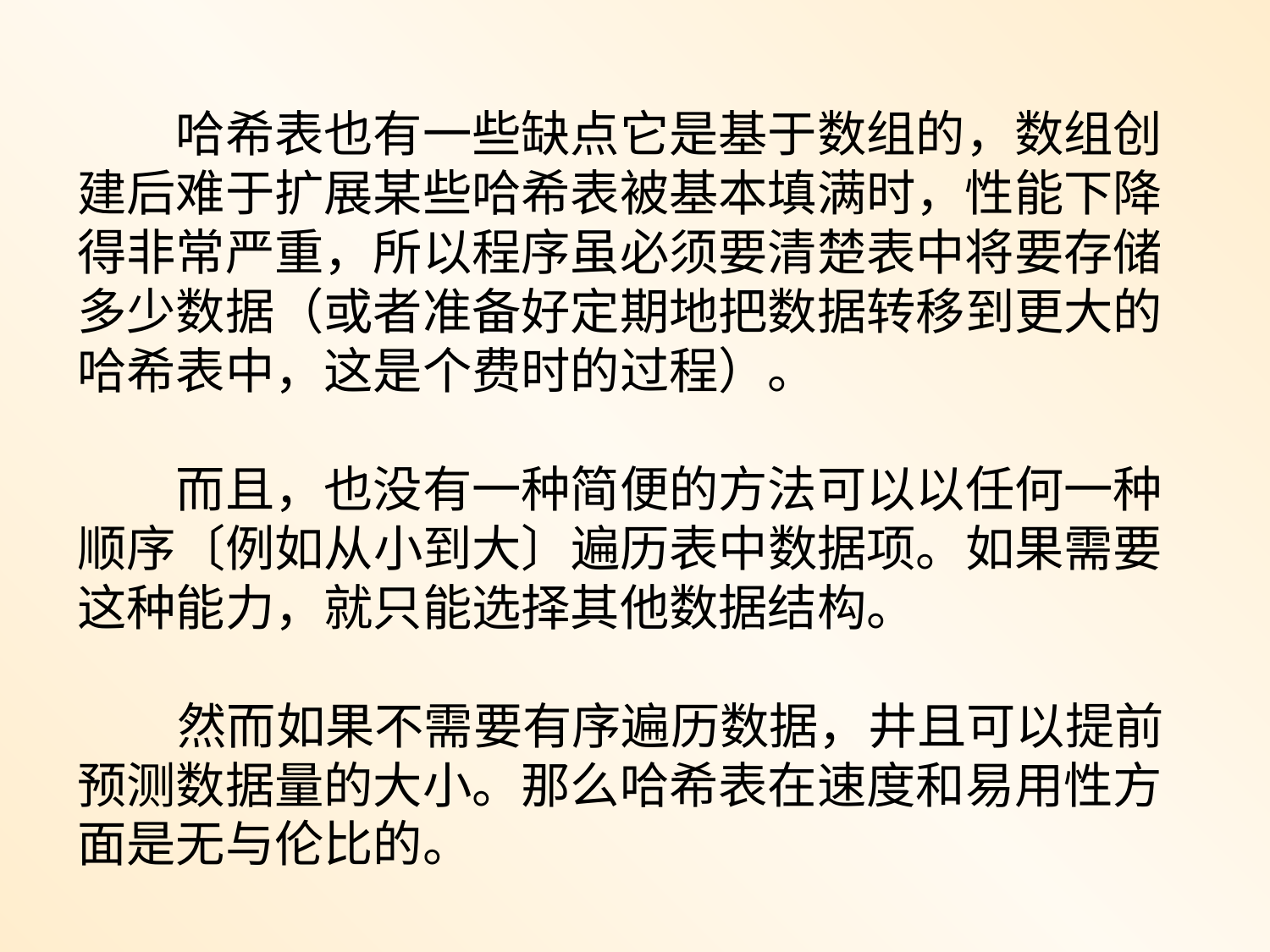

哈希表也有一些缺点它是基于数组的，数组创建后难于扩展某些哈希表被基本填满时，性能下降得非常严重，所以程序虽必须要清楚表中将要存储多少数据（或者准备好定期地把数据转移到更大的哈希表中，这是个费时的过程）。

　　而且，也没有一种简便的方法可以以任何一种顺序〔例如从小到大〕遍历表中数据项。如果需要这种能力，就只能选择其他数据结构。

        然而如果不需要有序遍历数据，井且可以提前预测数据量的大小。那么哈希表在速度和易用性方面是无与伦比的。